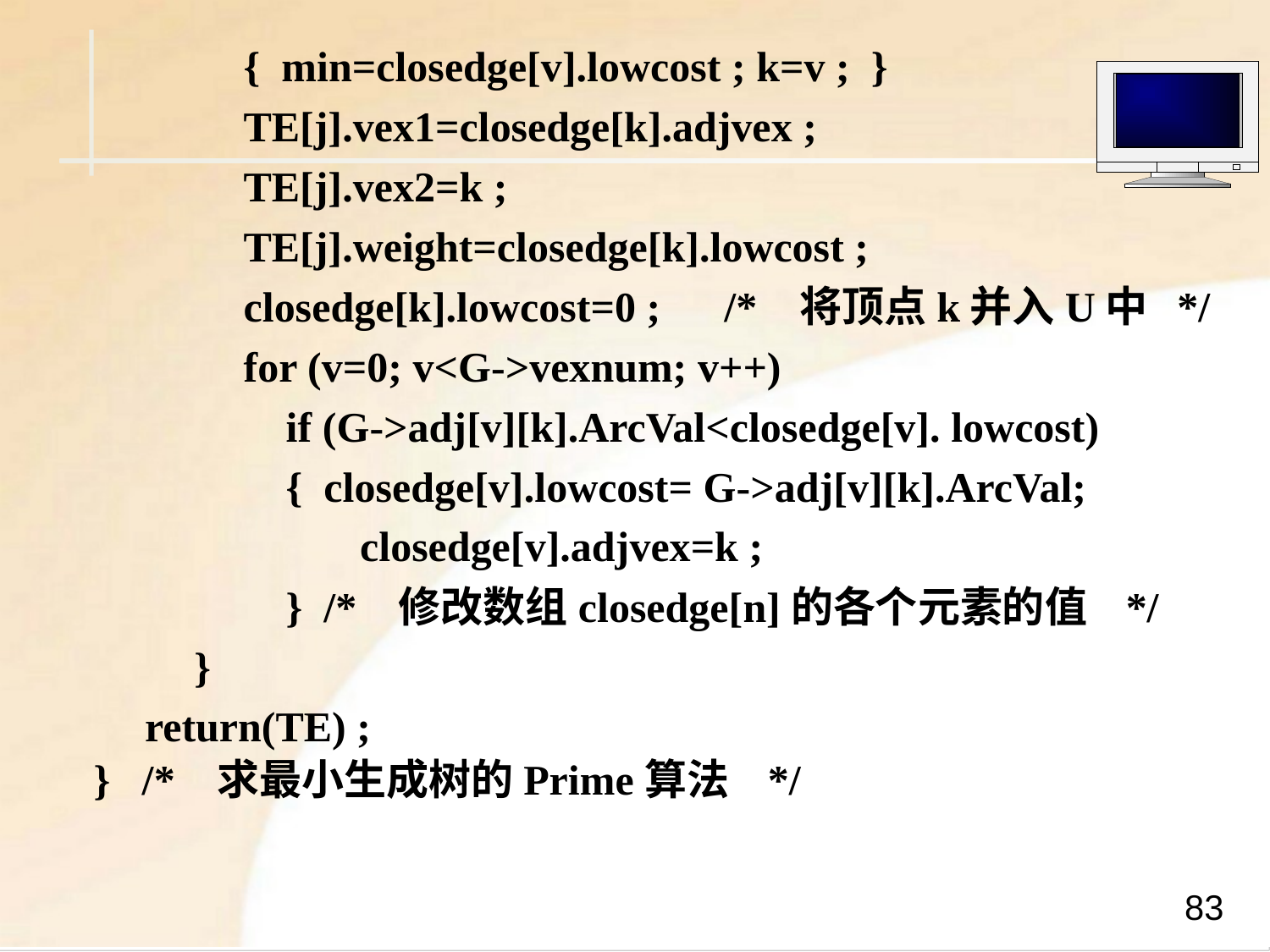

{  min=closedge[v].lowcost ; k=v ;  }
TE[j].vex1=closedge[k].adjvex ;
TE[j].vex2=k ;
TE[j].weight=closedge[k].lowcost ;
closedge[k].lowcost=0 ;      /*   将顶点k并入U中  */
for (v=0; v<G->vexnum; v++)
    if (G->adj[v][k].ArcVal<closedge[v]. lowcost)
    {  closedge[v].lowcost= G->adj[v][k].ArcVal;
           closedge[v].adjvex=k ;
    }  /*   修改数组closedge[n]的各个元素的值   */
}
return(TE) ;
}   /*   求最小生成树的Prime算法   */